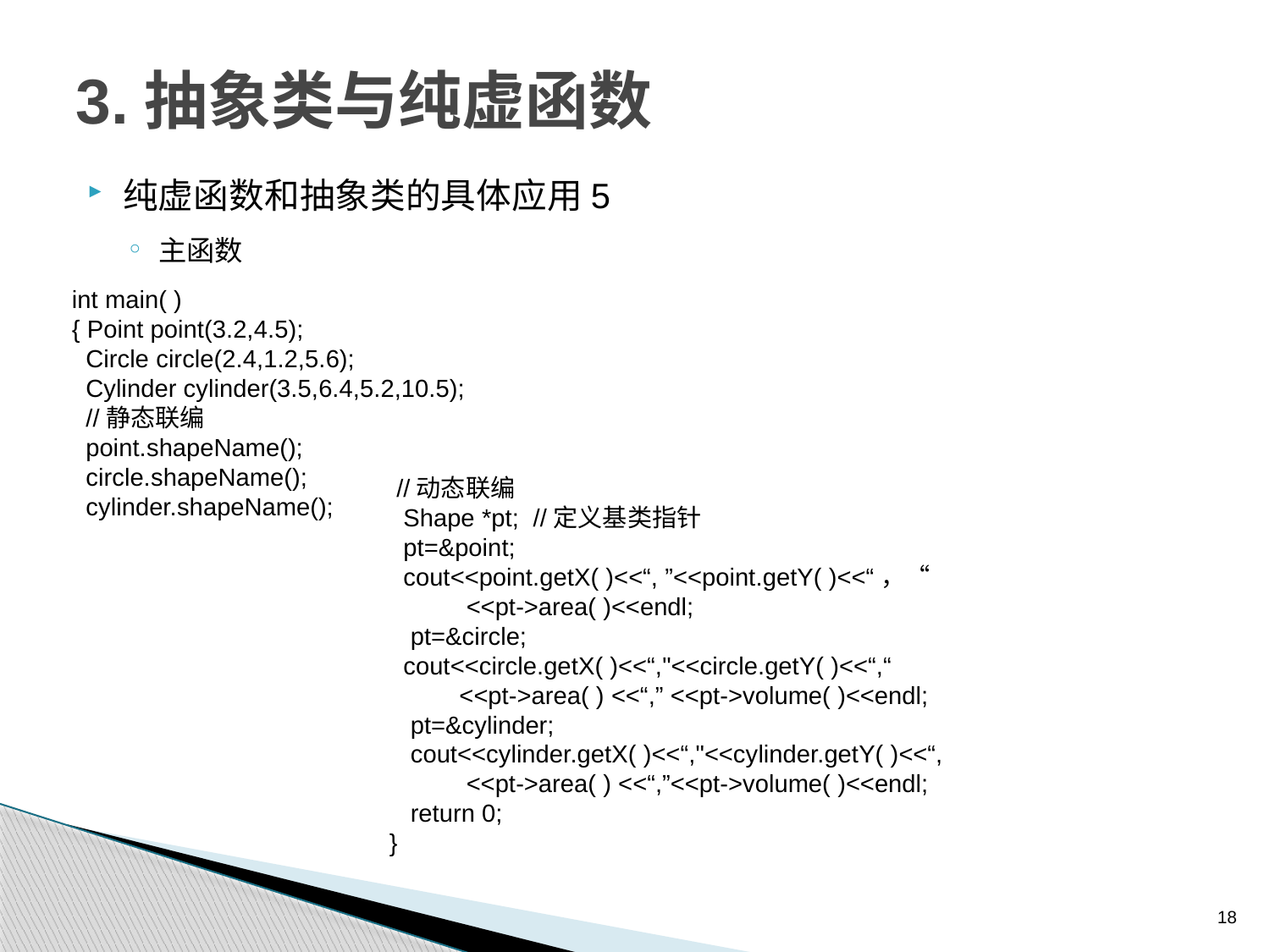

# 3.抽象类与纯虚函数
纯虚函数和抽象类的具体应用5
主函数
int main( )
{ Point point(3.2,4.5);
  Circle circle(2.4,1.2,5.6);
  Cylinder cylinder(3.5,6.4,5.2,10.5);
  //静态联编
  point.shapeName();
  circle.shapeName();
  cylinder.shapeName();
 //动态联编
  Shape *pt;  //定义基类指针
  pt=&point;
  cout<<point.getX( )<<“, ”<<point.getY( )<<“，“
           <<pt->area( )<<endl;
   pt=&circle;
  cout<<circle.getX( )<<“,"<<circle.getY( )<<“,“
          <<pt->area( ) <<“,” <<pt->volume( )<<endl;
   pt=&cylinder;
   cout<<cylinder.getX( )<<“,"<<cylinder.getY( )<<“,
           <<pt->area( ) <<“,”<<pt->volume( )<<endl;
   return 0;
}
18